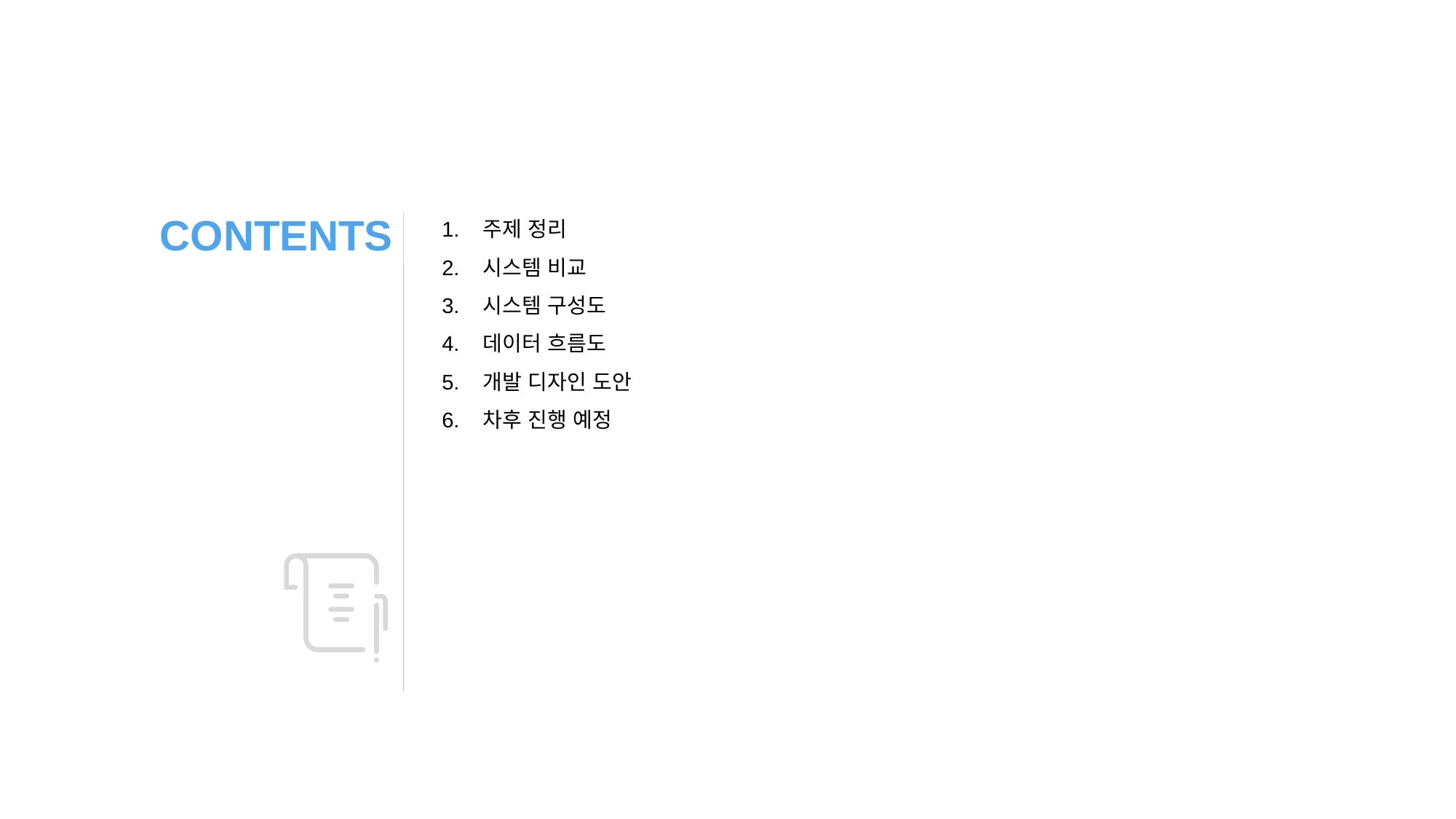

CONTENTS
주제 정리
시스템 비교
시스템 구성도
데이터 흐름도
개발 디자인 도안
차후 진행 예정